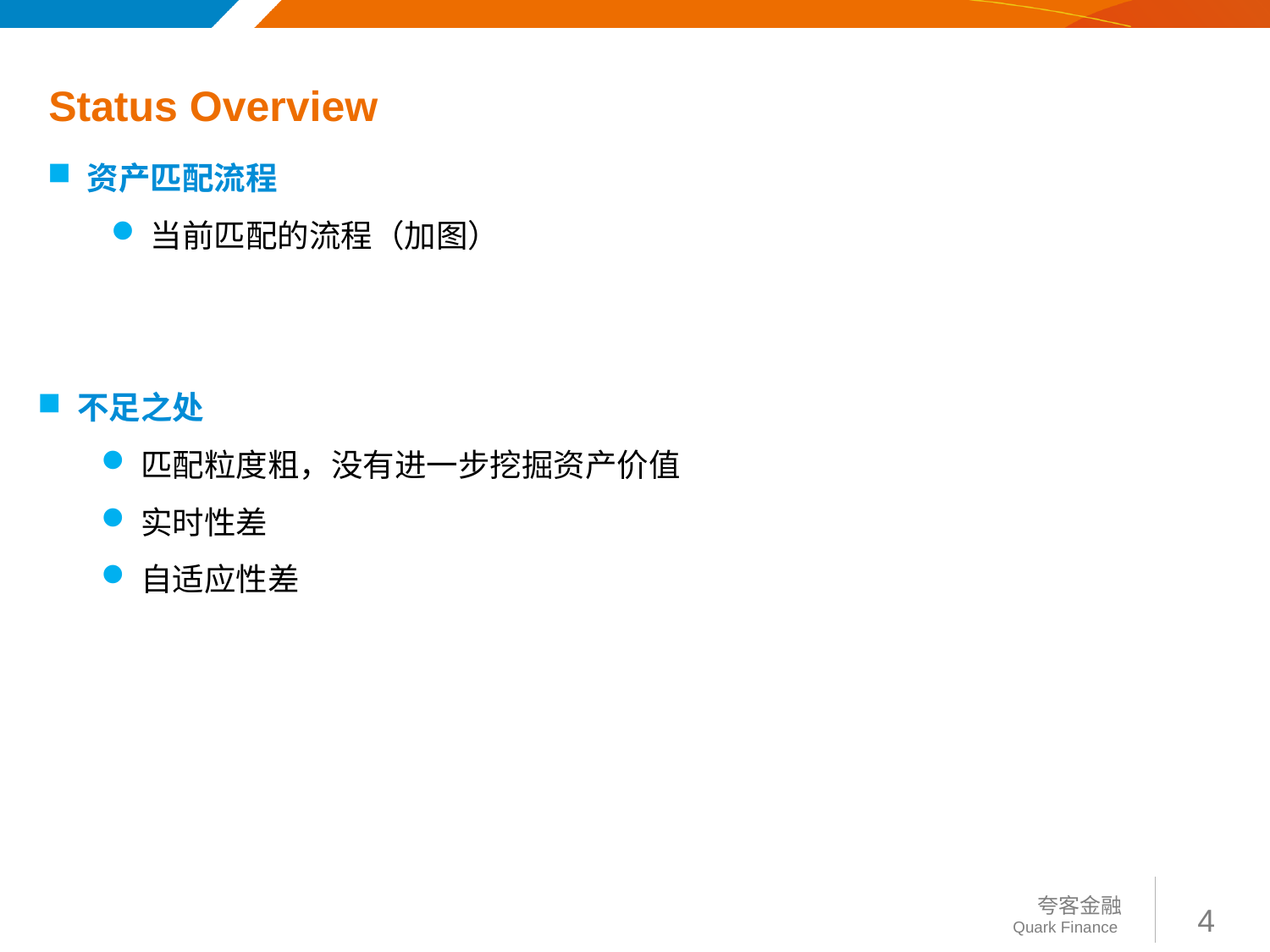

Status Overview
资产匹配流程
当前匹配的流程（加图）

不足之处
匹配粒度粗，没有进一步挖掘资产价值
实时性差
自适应性差